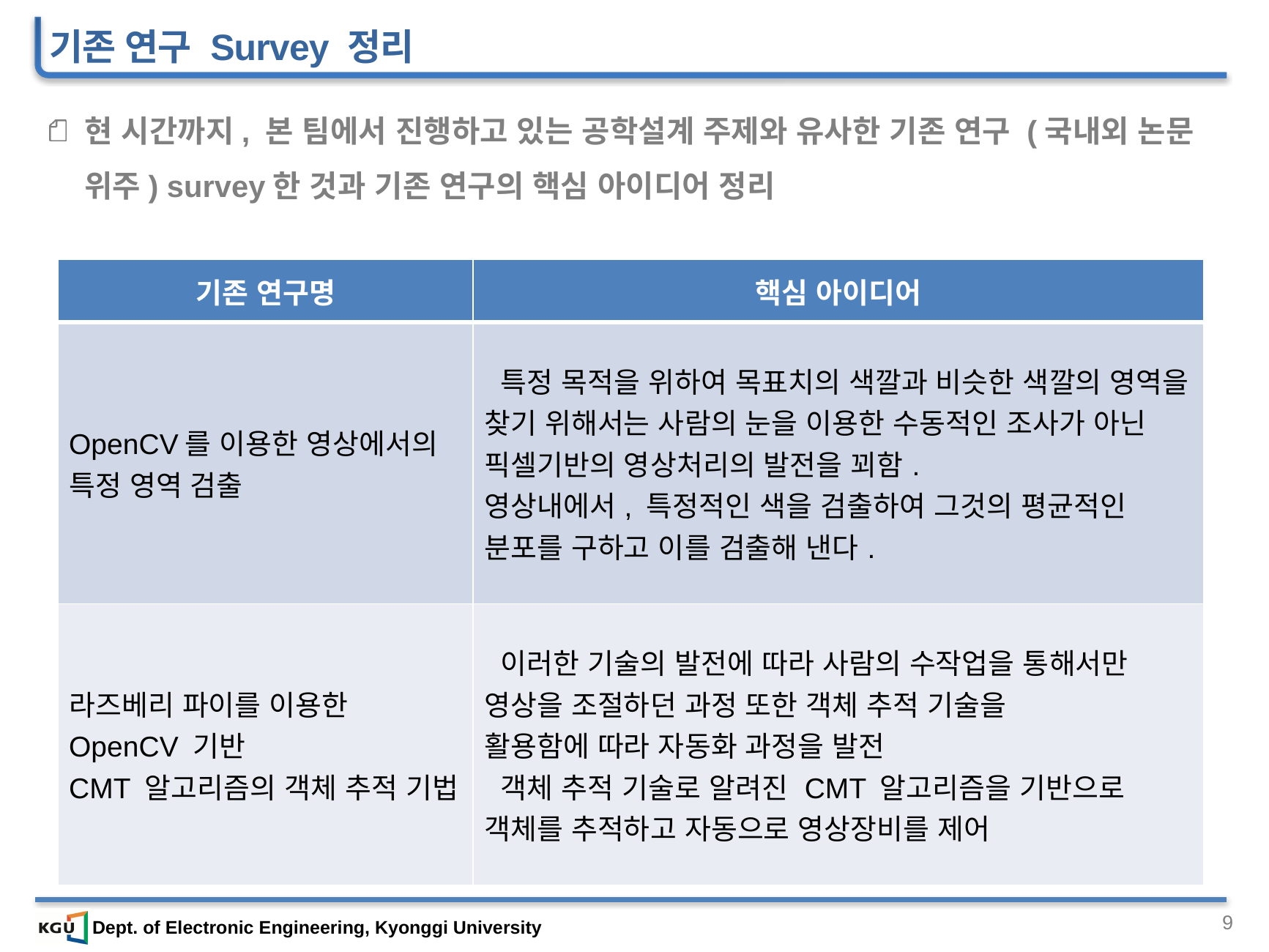

기존 연구 Survey 정리
현 시간까지, 본 팀에서 진행하고 있는 공학설계 주제와 유사한 기존 연구 (국내외 논문 위주) survey한 것과 기존 연구의 핵심 아이디어 정리
| 기존 연구명 | 핵심 아이디어 |
| --- | --- |
| OpenCV를 이용한 영상에서의 특정 영역 검출 | 특정 목적을 위하여 목표치의 색깔과 비슷한 색깔의 영역을 찾기 위해서는 사람의 눈을 이용한 수동적인 조사가 아닌 픽셀기반의 영상처리의 발전을 꾀함. 영상내에서, 특정적인 색을 검출하여 그것의 평균적인 분포를 구하고 이를 검출해 낸다. |
| 라즈베리 파이를 이용한 OpenCV 기반 CMT 알고리즘의 객체 추적 기법 | 이러한 기술의 발전에 따라 사람의 수작업을 통해서만 영상을 조절하던 과정 또한 객체 추적 기술을 활용함에 따라 자동화 과정을 발전 객체 추적 기술로 알려진 CMT 알고리즘을 기반으로 객체를 추적하고 자동으로 영상장비를 제어 |